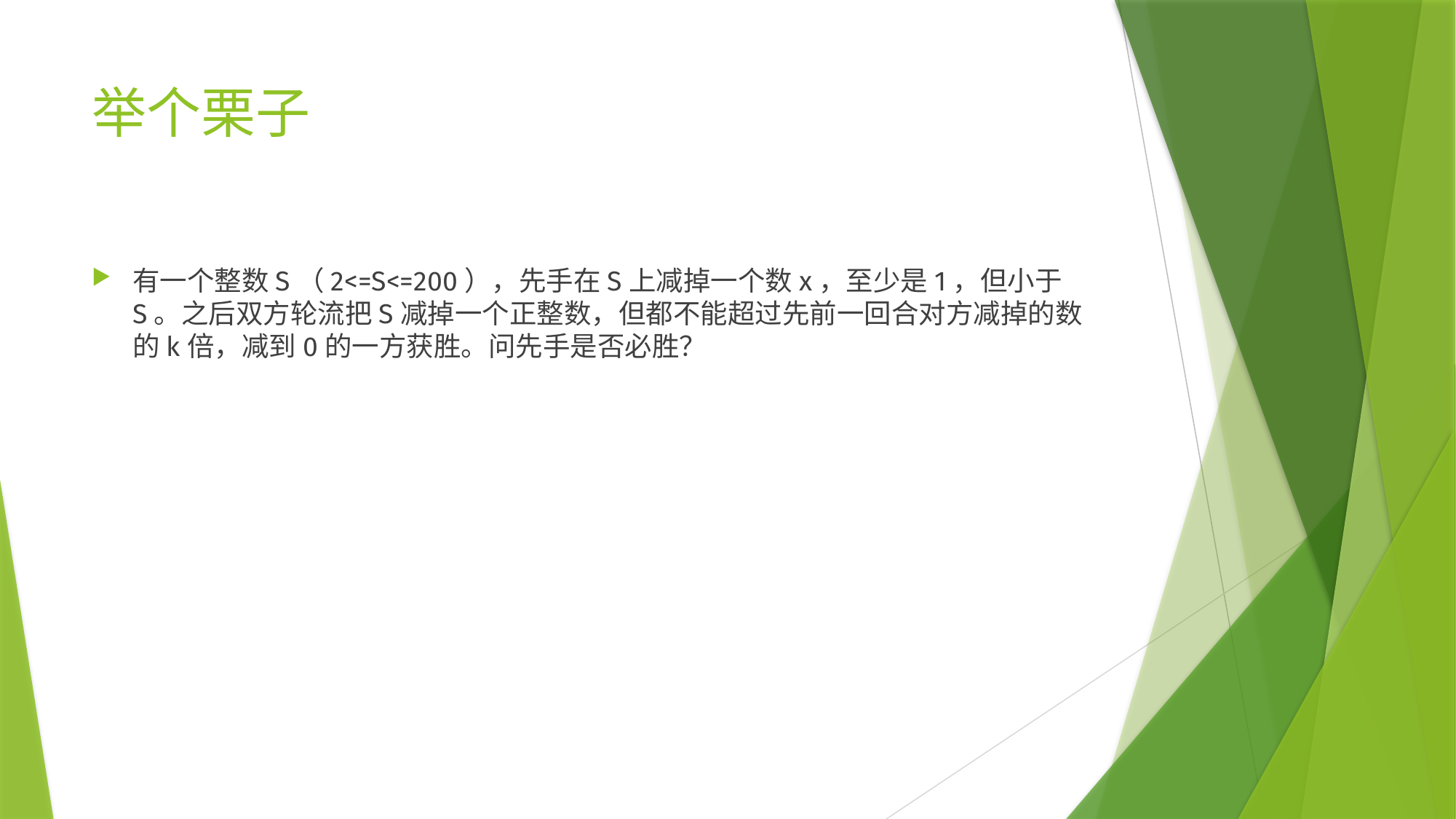

# 举个栗子
有一个整数S（2<=S<=200），先手在S上减掉一个数x，至少是1，但小于S。之后双方轮流把S减掉一个正整数，但都不能超过先前一回合对方减掉的数的k倍，减到0的一方获胜。问先手是否必胜？